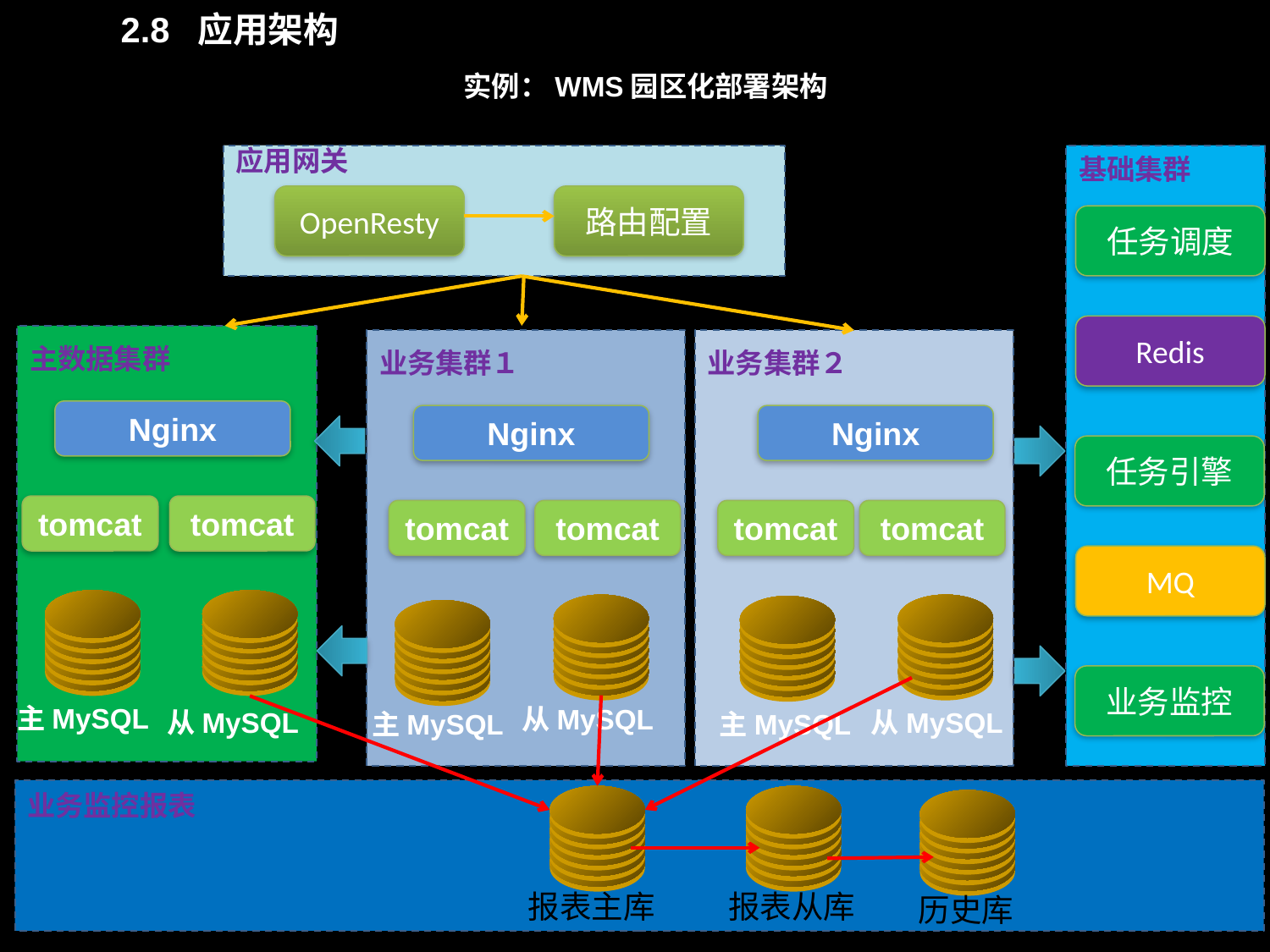

2.8  应用架构
                                     实例：WMS园区化部署架构
应用网关

基础集群

OpenResty
路由配置
任务调度
Redis
主数据集群

业务集群１

业务集群２

Nginx
Nginx
Nginx

任务引擎
tomcat
tomcat
tomcat
tomcat
tomcat
tomcat
MQ

业务监控
亦庄机房
亦庄机房
主MySQL
从MySQL
从MySQL
从MySQL
主MySQL
主MySQL
业务监控报表

报表主库
报表从库
23
历史库